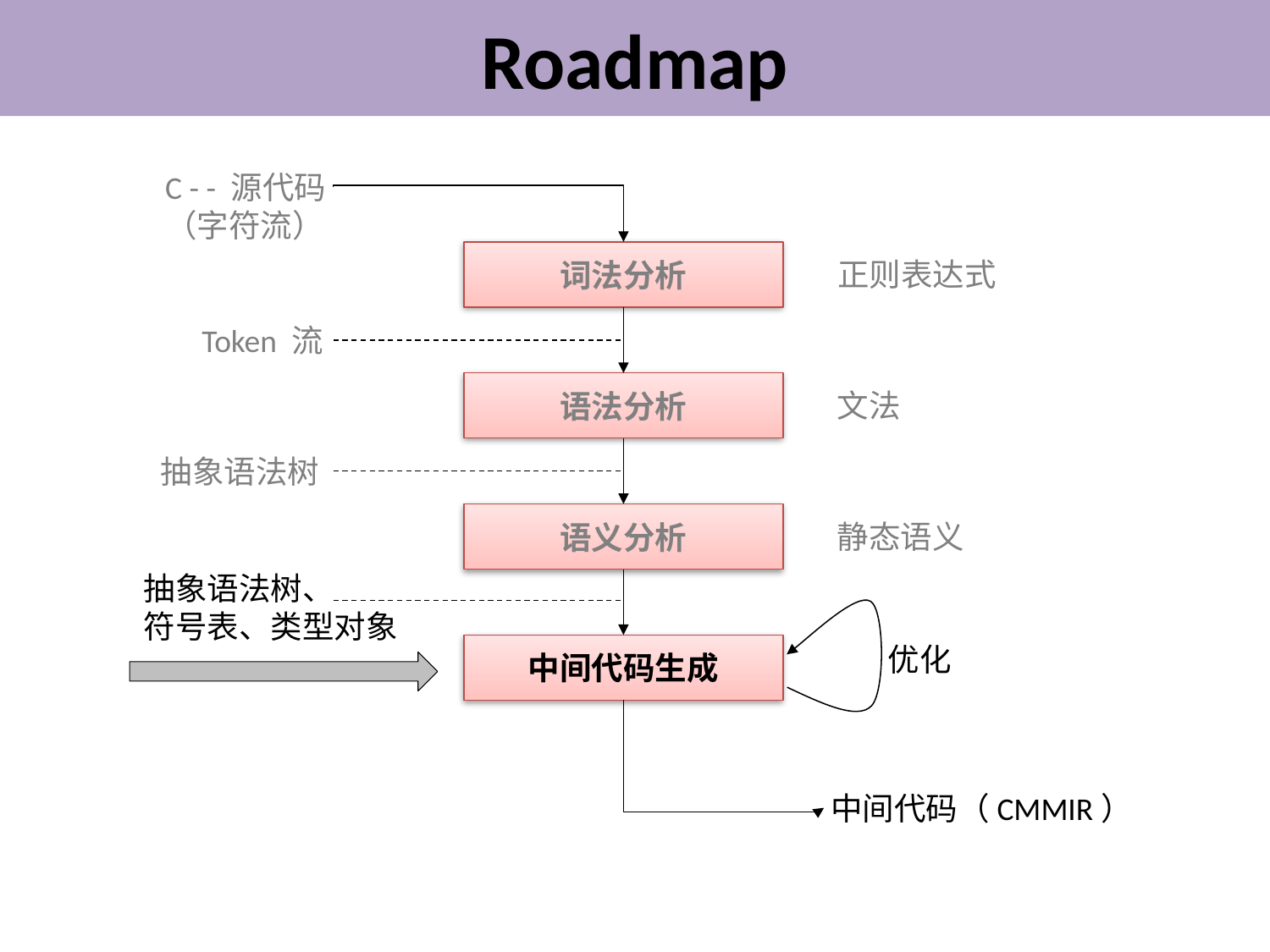

# Roadmap
C - - 源代码
（字符流）
词法分析
正则表达式
Token 流
语法分析
文法
抽象语法树
语义分析
静态语义
抽象语法树、
符号表、类型对象

优化
中间代码生成

中间代码（CMMIR）
2